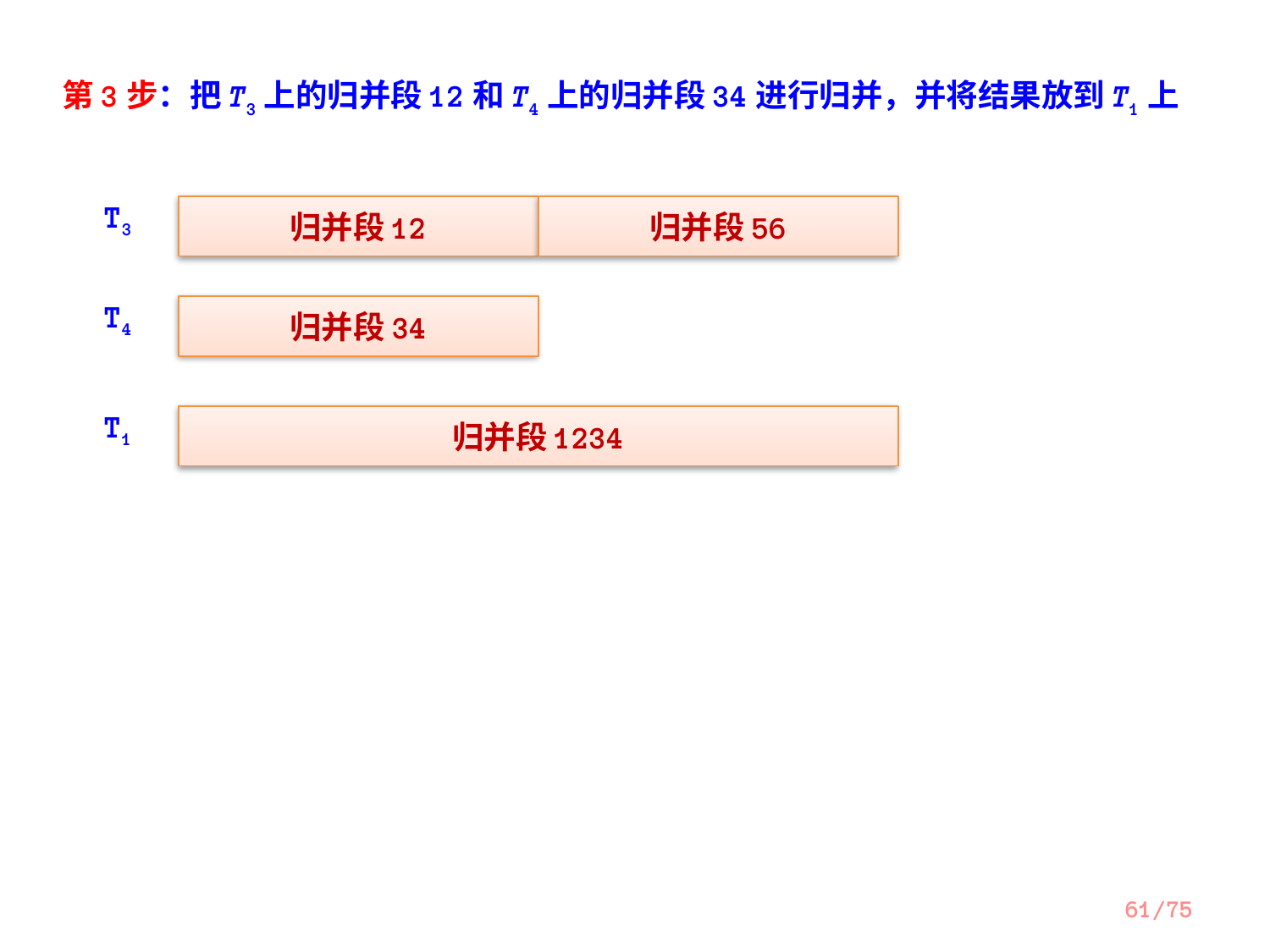

第3步：把T3上的归并段12和T4上的归并段34进行归并，并将结果放到T1上
T3
归并段12
归并段56
T4
归并段34
T1
归并段1234
61/75